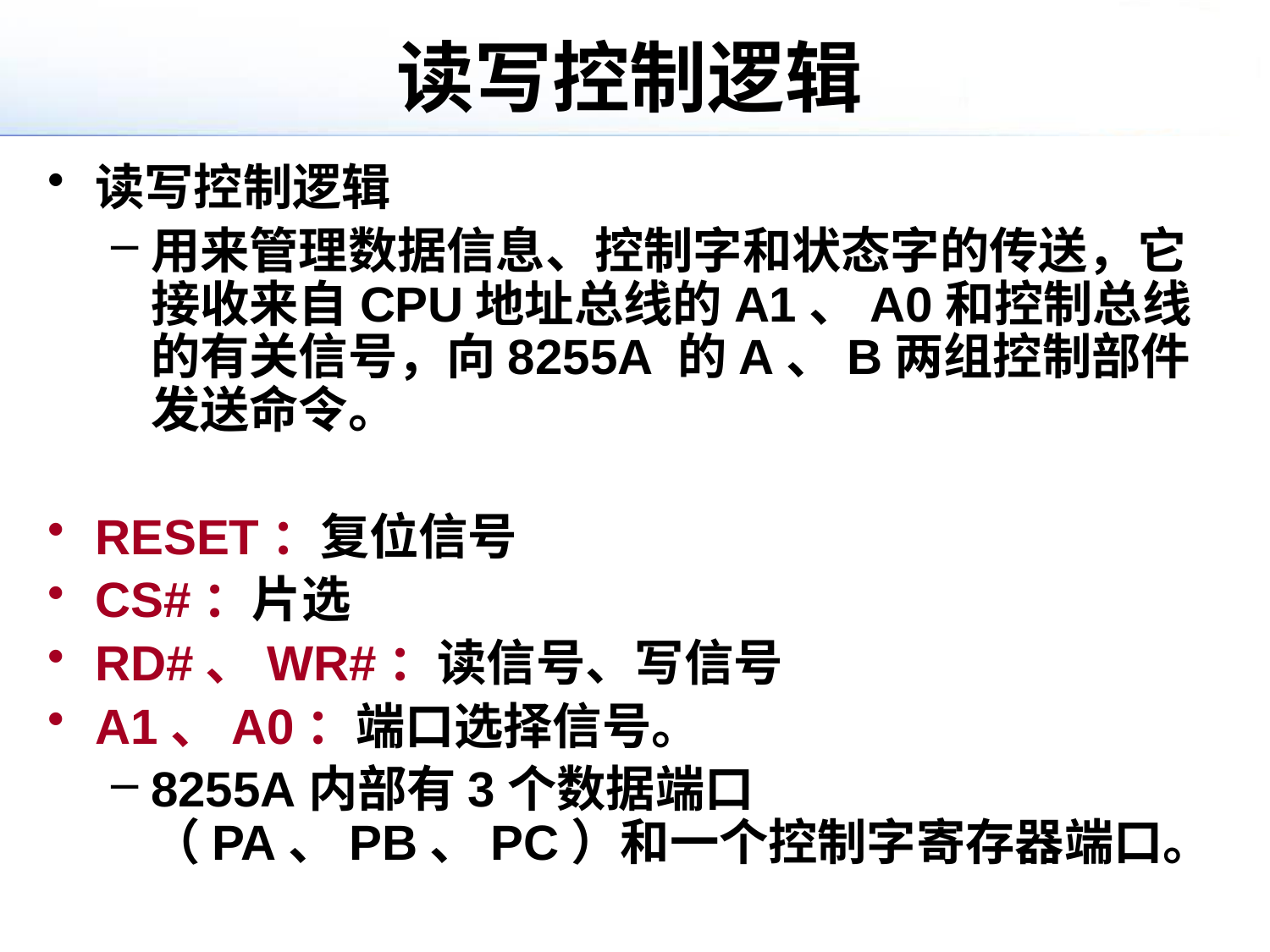

# 读写控制逻辑
读写控制逻辑
用来管理数据信息、控制字和状态字的传送，它接收来自CPU地址总线的A1、A0和控制总线的有关信号，向8255A 的A、B两组控制部件发送命令。

RESET：复位信号
CS#：片选
RD#、WR#：读信号、写信号
A1、A0：端口选择信号。
8255A内部有3个数据端口（PA、PB、PC）和一个控制字寄存器端口。